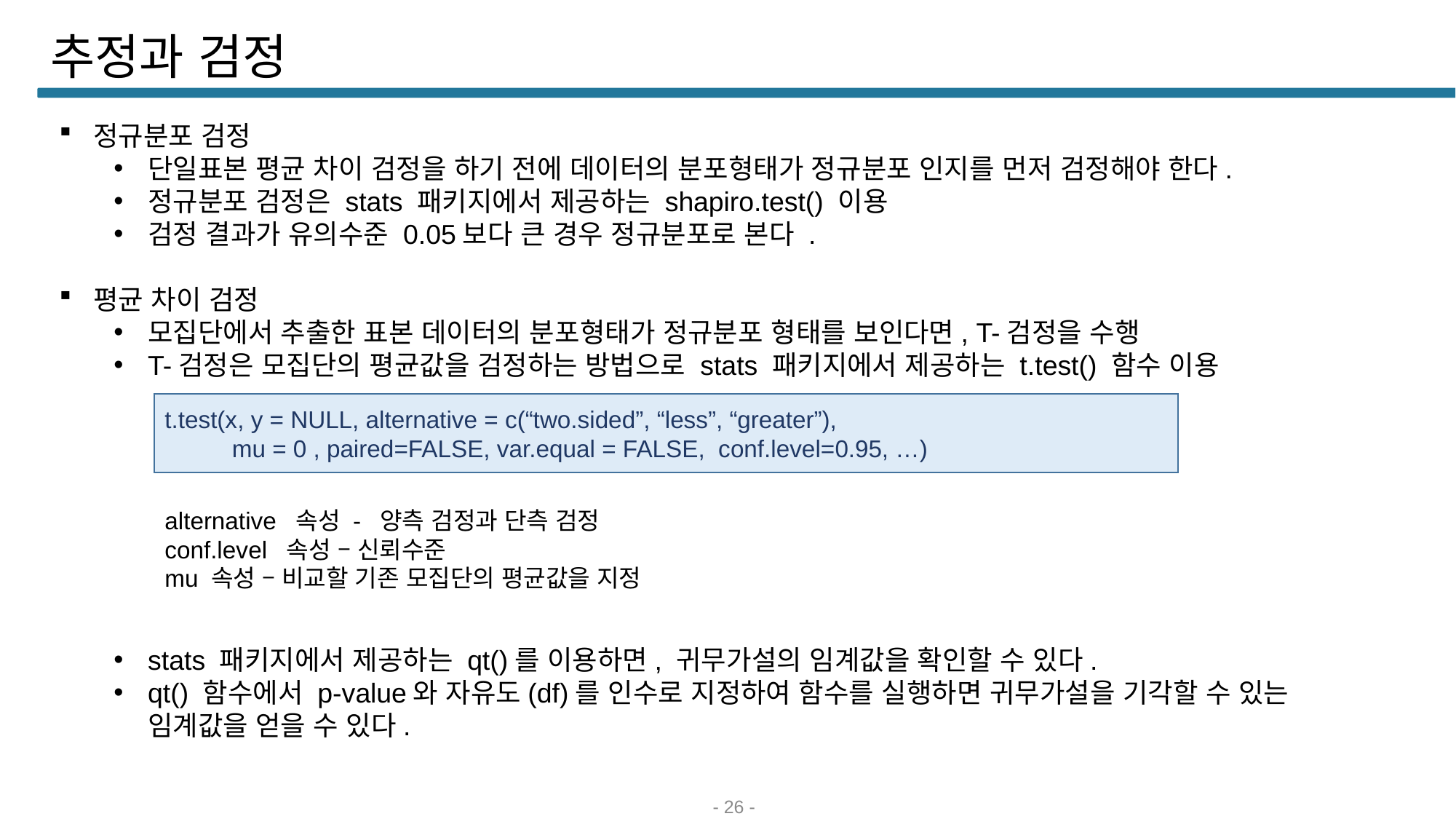

# 추정과 검정
정규분포 검정
단일표본 평균 차이 검정을 하기 전에 데이터의 분포형태가 정규분포 인지를 먼저 검정해야 한다.
정규분포 검정은 stats 패키지에서 제공하는 shapiro.test() 이용
검정 결과가 유의수준 0.05보다 큰 경우 정규분포로 본다 .

평균 차이 검정
모집단에서 추출한 표본 데이터의 분포형태가 정규분포 형태를 보인다면, T-검정을 수행
T-검정은 모집단의 평균값을 검정하는 방법으로 stats 패키지에서 제공하는 t.test() 함수 이용

stats 패키지에서 제공하는 qt()를 이용하면, 귀무가설의 임계값을 확인할 수 있다.
qt() 함수에서 p-value와 자유도(df)를 인수로 지정하여 함수를 실행하면 귀무가설을 기각할 수 있는 임계값을 얻을 수 있다.
t.test(x, y = NULL, alternative = c(“two.sided”, “less”, “greater”),
          mu = 0 , paired=FALSE, var.equal = FALSE,  conf.level=0.95, …)
alternative  속성 -  양측 검정과 단측 검정
conf.level  속성 – 신뢰수준
mu 속성 – 비교할 기존 모집단의 평균값을 지정
- 26 -